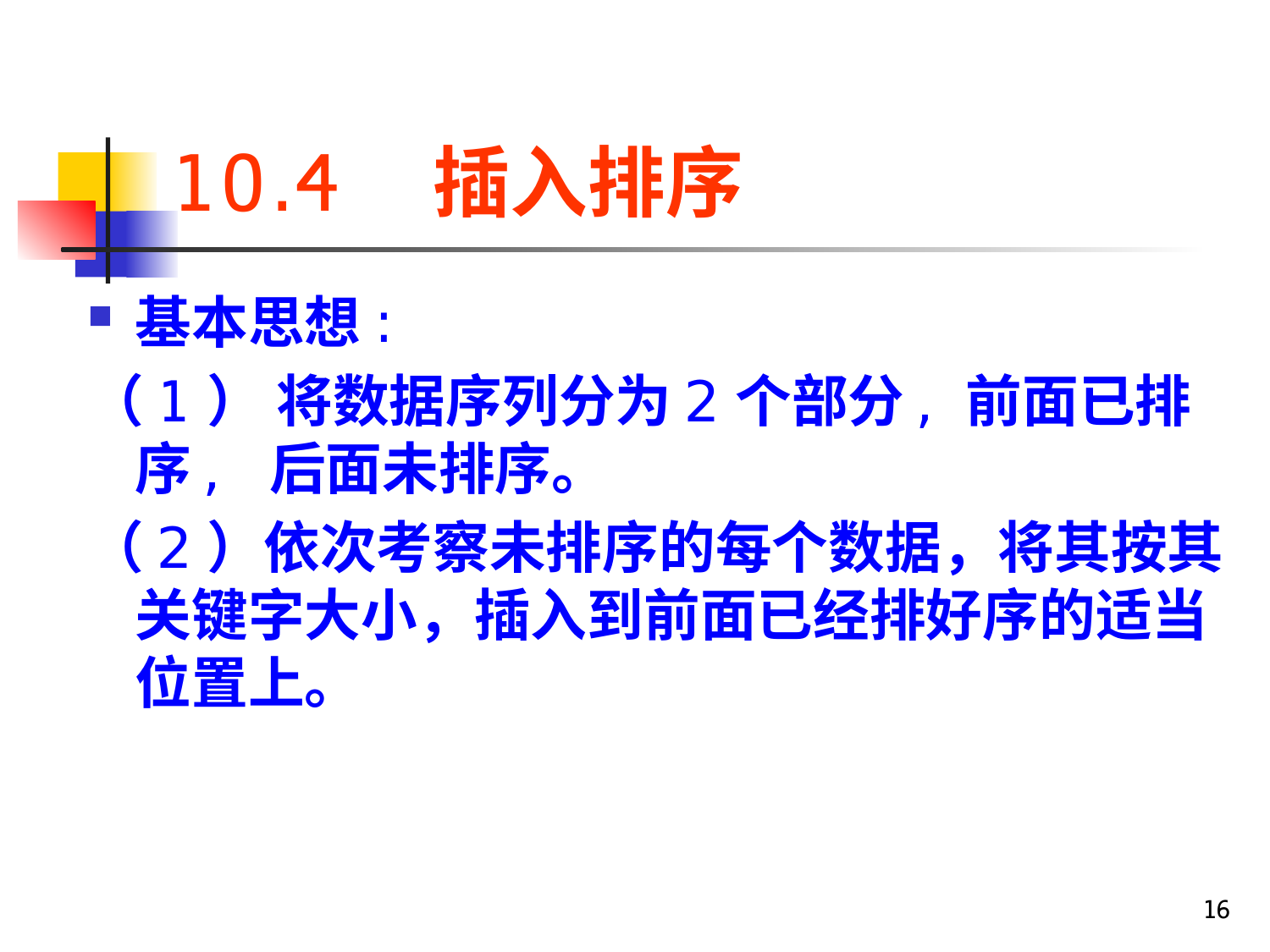

# 10.4   插入排序
基本思想:
（1） 将数据序列分为2个部分, 前面已排序,  后面未排序。
（2）依次考察未排序的每个数据，将其按其关键字大小，插入到前面已经排好序的适当位置上。

16